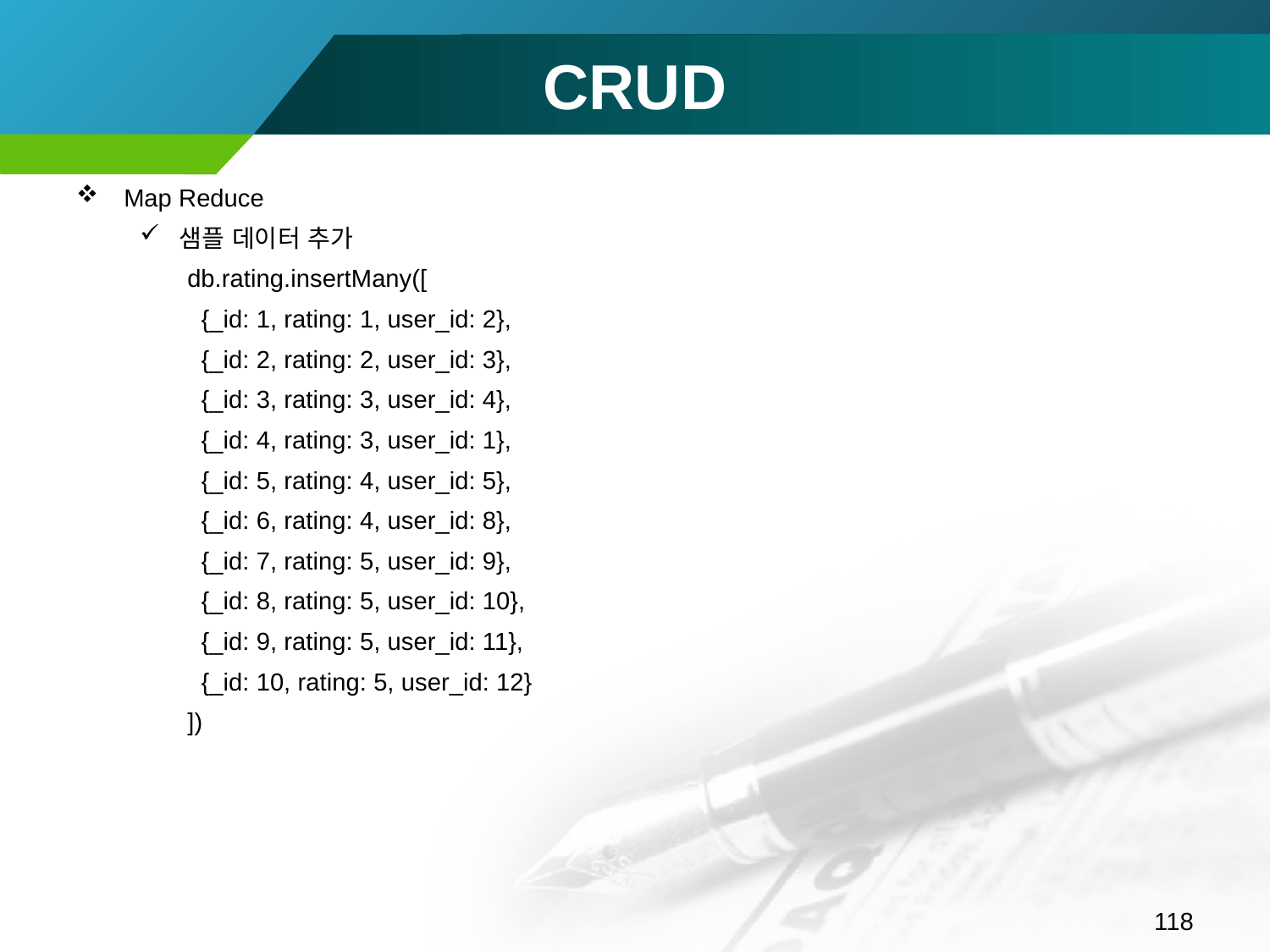

# CRUD
Map Reduce
샘플 데이터 추가
db.rating.insertMany([
  {_id: 1, rating: 1, user_id: 2},
  {_id: 2, rating: 2, user_id: 3},
  {_id: 3, rating: 3, user_id: 4},
  {_id: 4, rating: 3, user_id: 1},
  {_id: 5, rating: 4, user_id: 5},
  {_id: 6, rating: 4, user_id: 8},
  {_id: 7, rating: 5, user_id: 9},
  {_id: 8, rating: 5, user_id: 10},
  {_id: 9, rating: 5, user_id: 11},
  {_id: 10, rating: 5, user_id: 12}
])
118